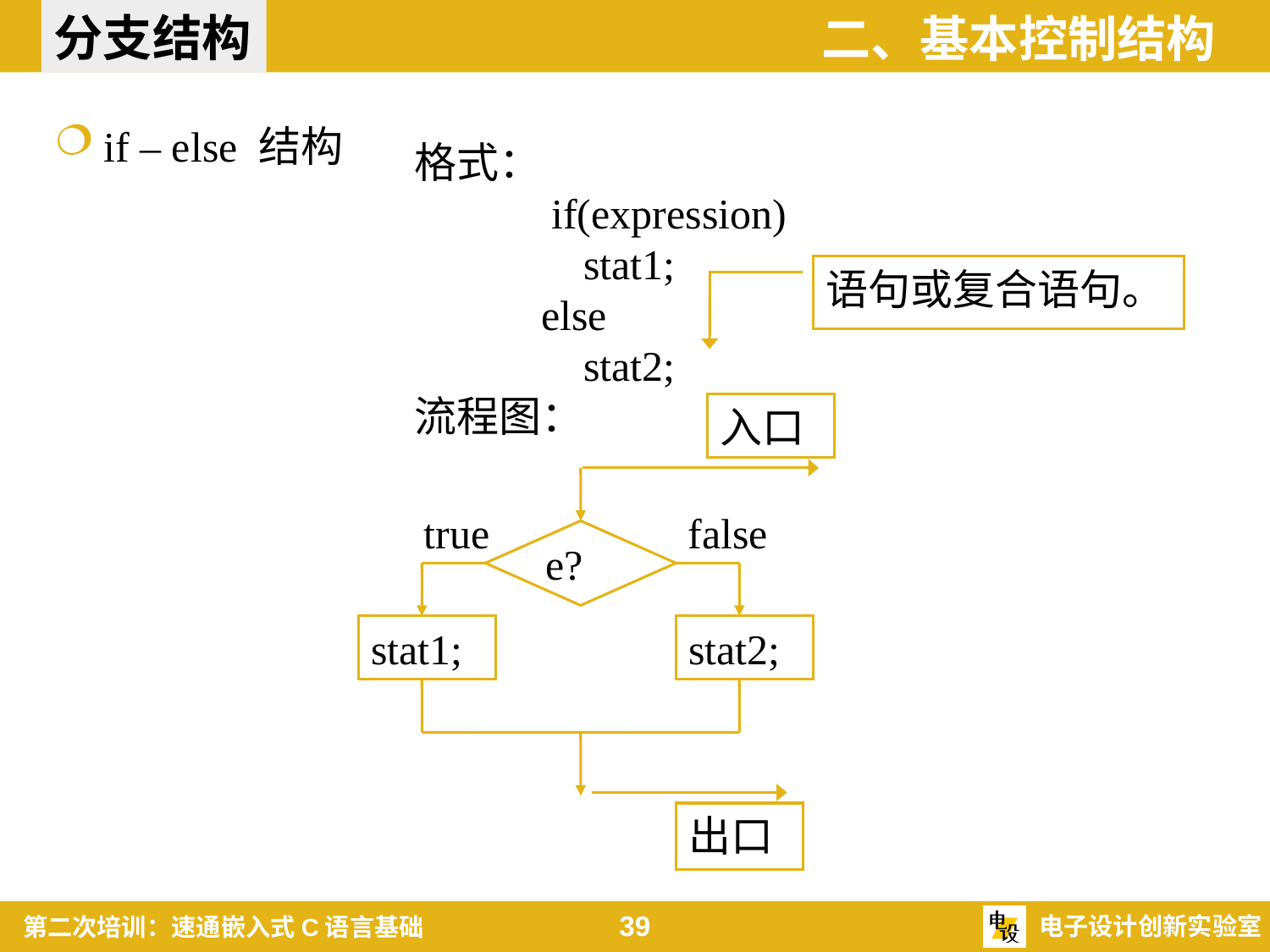

分支结构
二、基本控制结构
if – else 结构
格式：
　　　if(expression)
	    stat1;
	else
	    stat2;
语句或复合语句。
流程图：
入口

true
false
e?

stat1;
stat2;

出口
39